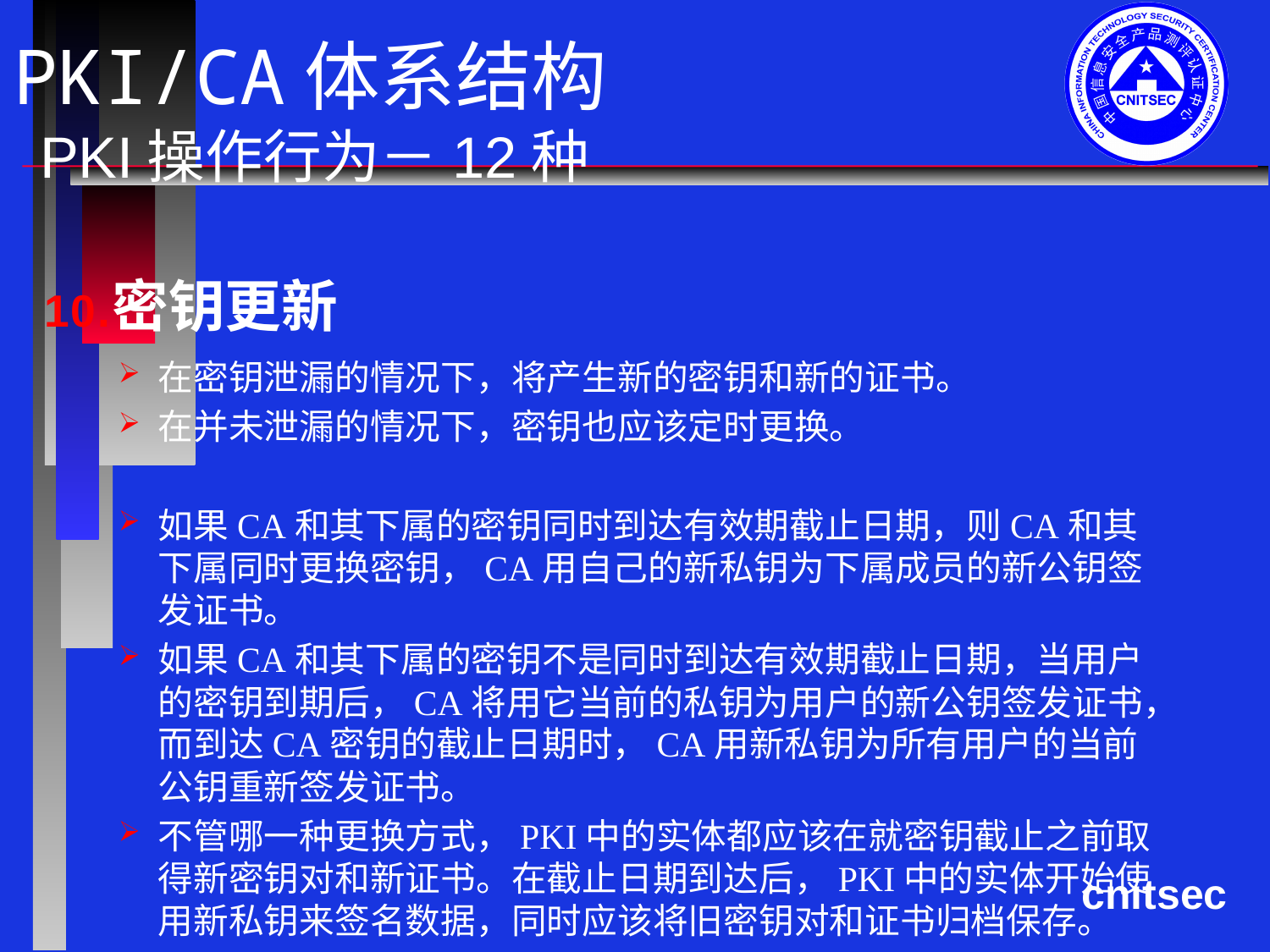

# PKI/CA体系结构 PKI操作行为－12种
密钥更新

在密钥泄漏的情况下，将产生新的密钥和新的证书。
在并未泄漏的情况下，密钥也应该定时更换。

如果CA和其下属的密钥同时到达有效期截止日期，则CA和其下属同时更换密钥，CA用自己的新私钥为下属成员的新公钥签发证书。
如果CA和其下属的密钥不是同时到达有效期截止日期，当用户的密钥到期后，CA将用它当前的私钥为用户的新公钥签发证书，而到达CA密钥的截止日期时，CA用新私钥为所有用户的当前公钥重新签发证书。
不管哪一种更换方式，PKI中的实体都应该在就密钥截止之前取得新密钥对和新证书。在截止日期到达后，PKI中的实体开始使用新私钥来签名数据，同时应该将旧密钥对和证书归档保存。